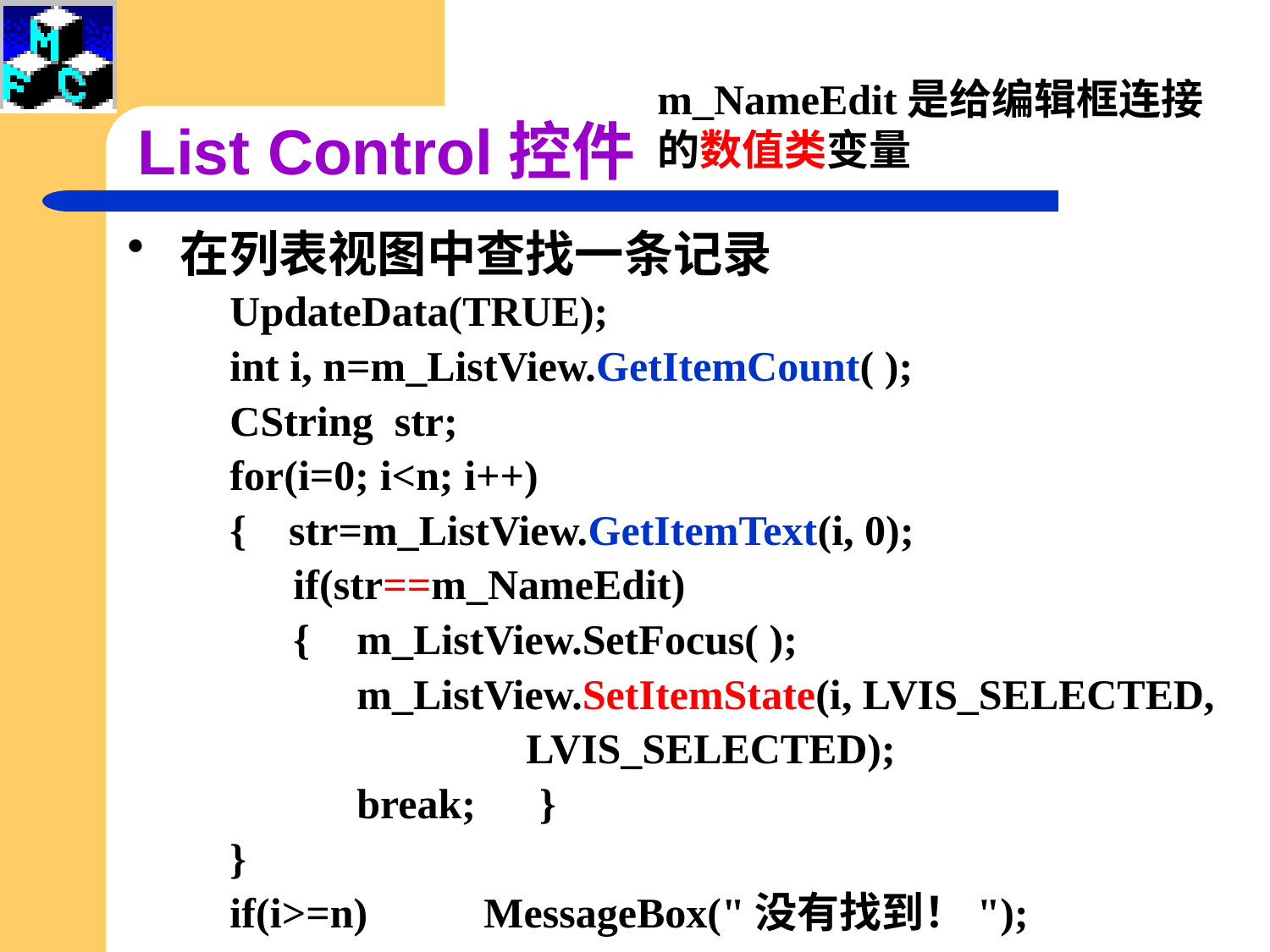

m_NameEdit是给编辑框连接的数值类变量
List Control控件
 在列表视图中查找一条记录
UpdateData(TRUE);
int i, n=m_ListView.GetItemCount( );
CString  str;
for(i=0; i<n; i++)
{    str=m_ListView.GetItemText(i, 0);
      if(str==m_NameEdit)
      {	m_ListView.SetFocus( );
	m_ListView.SetItemState(i, LVIS_SELECTED,
                            LVIS_SELECTED);
	break;      }
}
if(i>=n)	MessageBox("没有找到！");